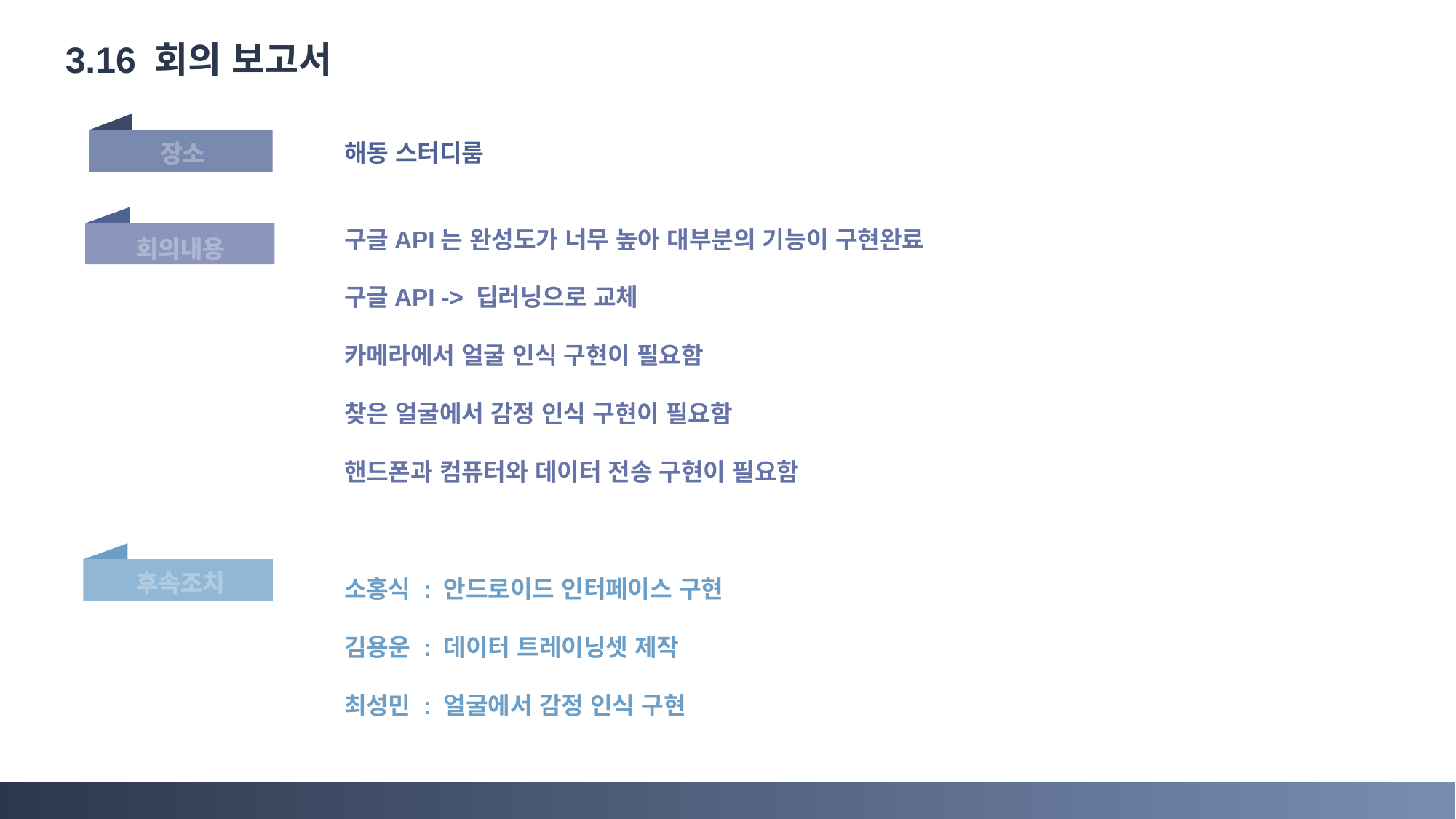

3.16 회의 보고서

장소
해동 스터디룸

회의내용
구글API는 완성도가 너무 높아 대부분의 기능이 구현완료

구글API -> 딥러닝으로 교체

카메라에서 얼굴 인식 구현이 필요함

찾은 얼굴에서 감정 인식 구현이 필요함

핸드폰과 컴퓨터와 데이터 전송 구현이 필요함

후속조치
소홍식 : 안드로이드 인터페이스 구현

김용운 : 데이터 트레이닝셋 제작

최성민 : 얼굴에서 감정 인식 구현